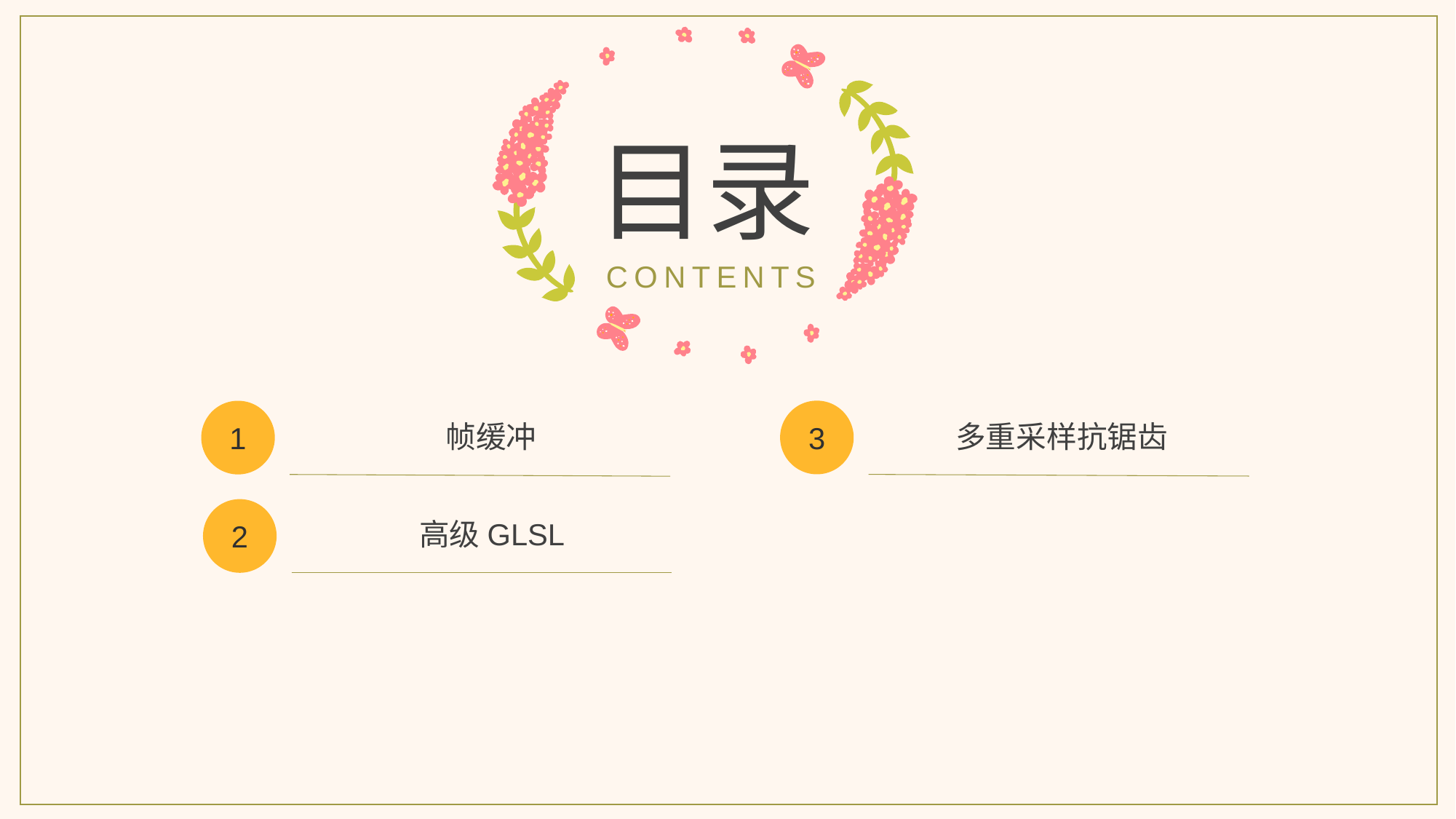

目录
CONTENTS
3
1
  帧缓冲
多重采样抗锯齿
2
  高级GLSL